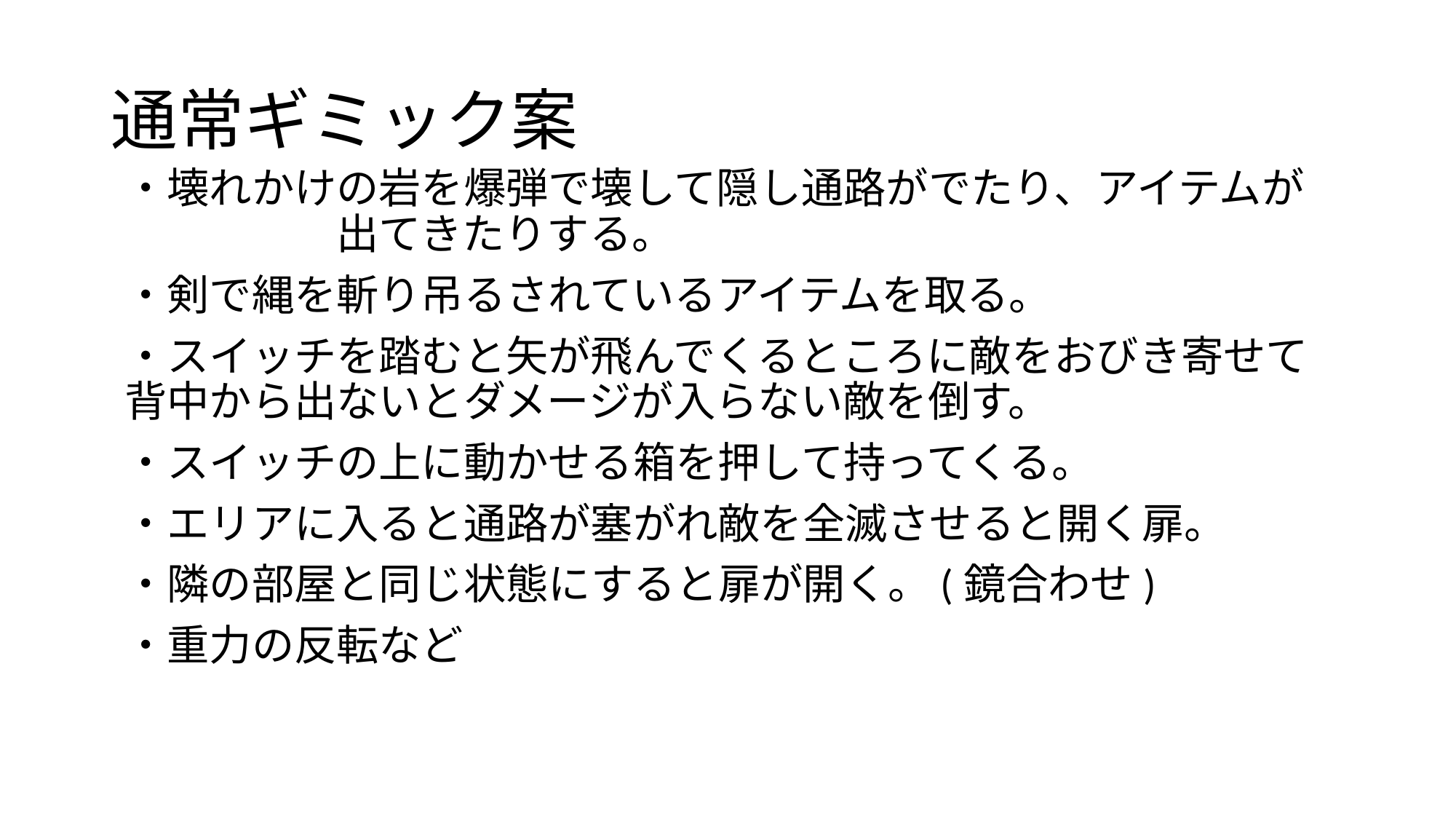

# 通常ギミック案
・壊れかけの岩を爆弾で壊して隠し通路がでたり、アイテムが　　　　　出てきたりする。
・剣で縄を斬り吊るされているアイテムを取る。
・スイッチを踏むと矢が飛んでくるところに敵をおびき寄せて背中から出ないとダメージが入らない敵を倒す。
・スイッチの上に動かせる箱を押して持ってくる。
・エリアに入ると通路が塞がれ敵を全滅させると開く扉。
・隣の部屋と同じ状態にすると扉が開く。(鏡合わせ)
・重力の反転など